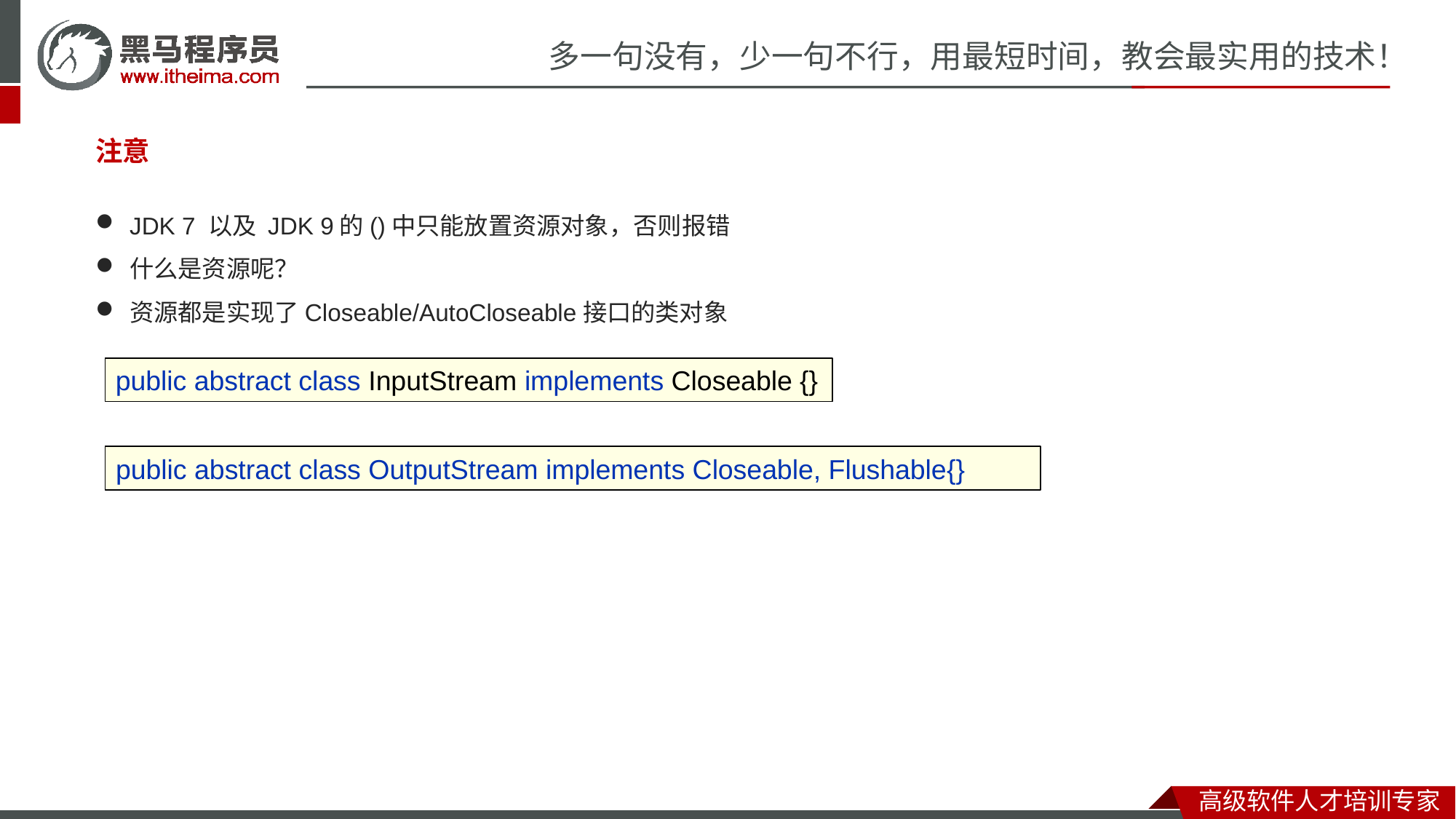

注意
JDK 7 以及 JDK 9的()中只能放置资源对象，否则报错
什么是资源呢？
资源都是实现了Closeable/AutoCloseable接口的类对象
public abstract class InputStream implements Closeable {}
public abstract class OutputStream implements Closeable, Flushable{}